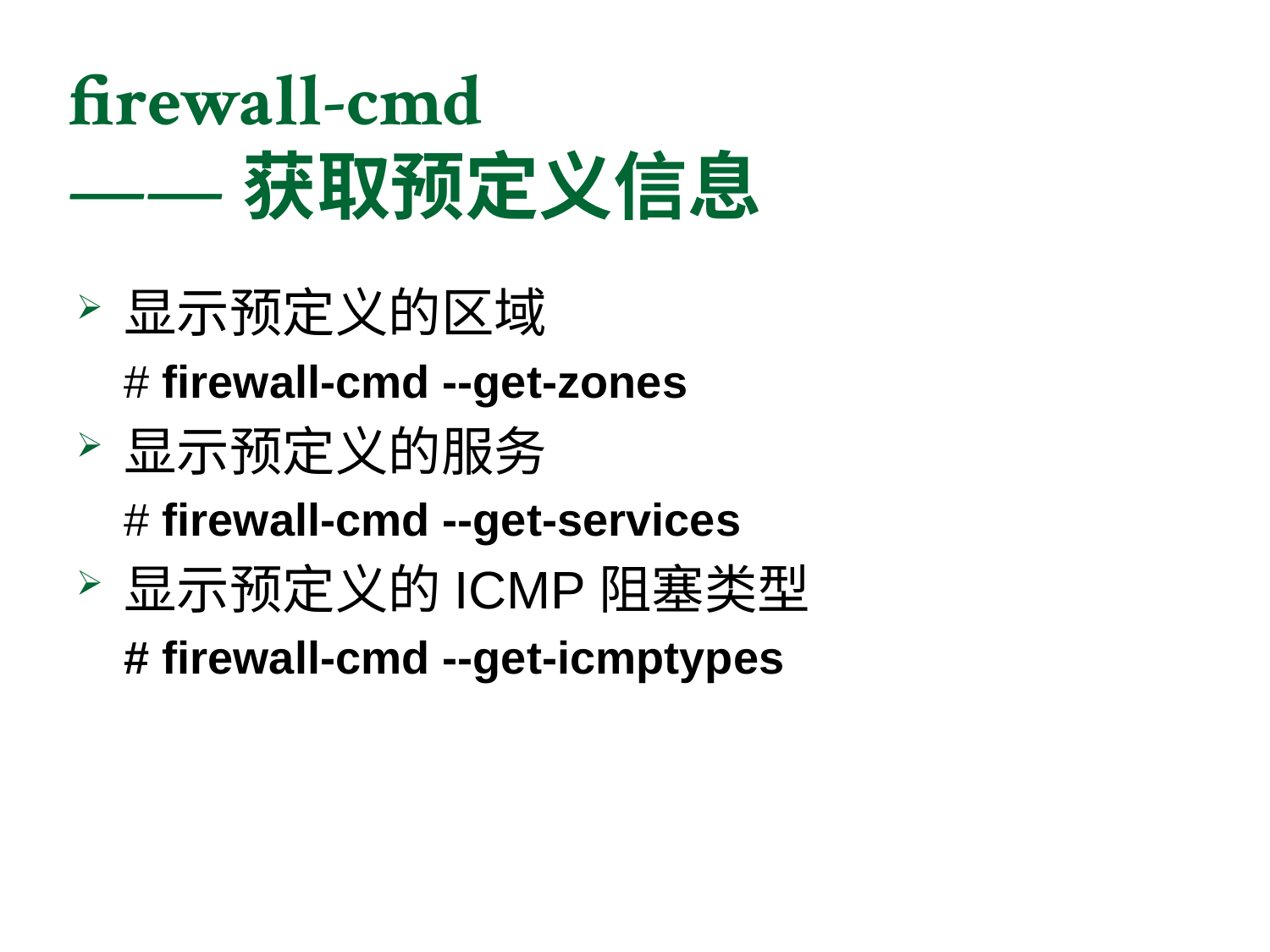

# firewall-cmd ——获取预定义信息
显示预定义的区域
# firewall-cmd --get-zones
显示预定义的服务
# firewall-cmd --get-services
显示预定义的ICMP阻塞类型
# firewall-cmd --get-icmptypes